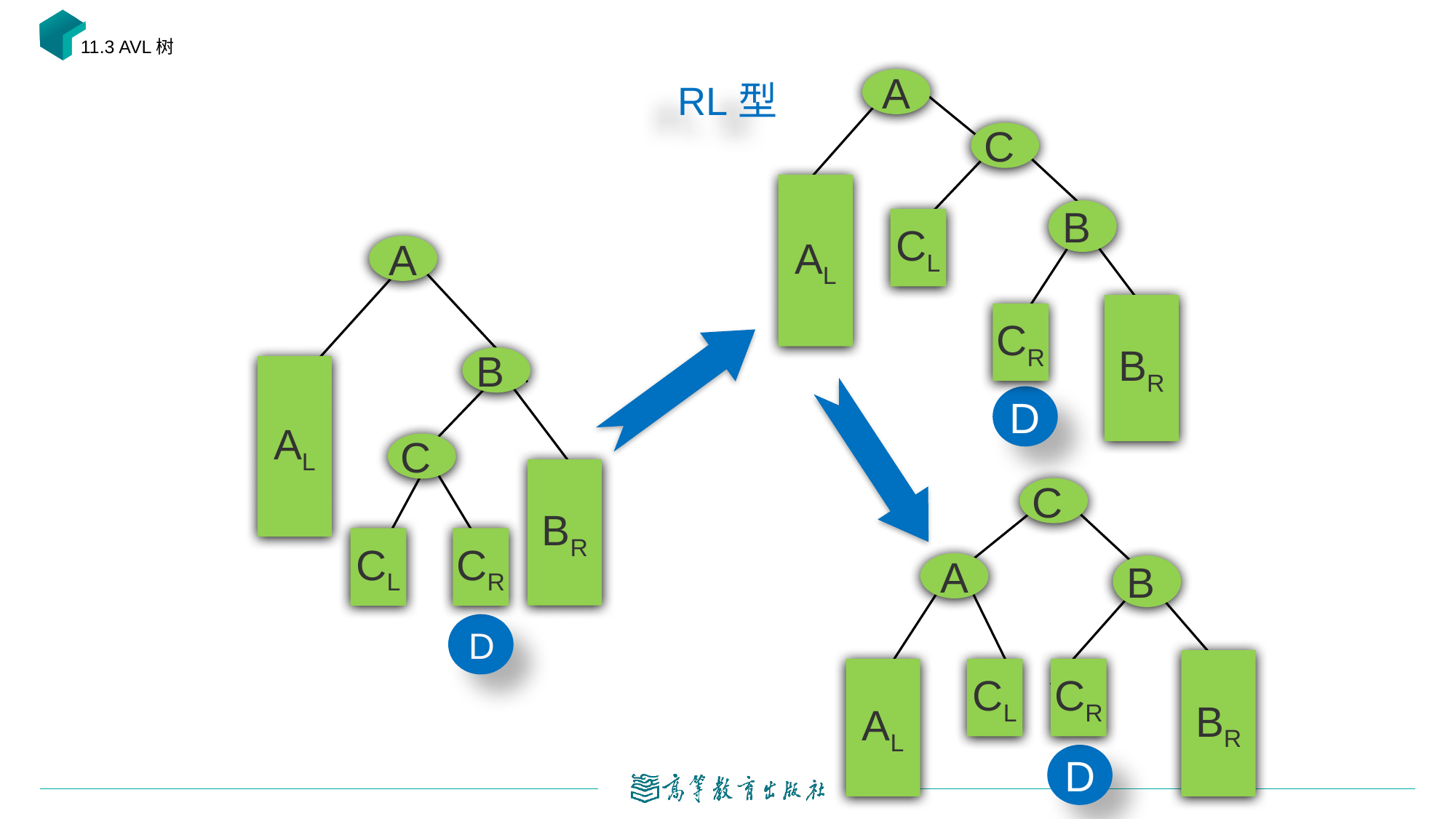

11.3 AVL树
# RL型
A

AL
C

B
CL

BR

CR
D
A

B
AL

C
BR

CL
CR

C

B

BR
CR
D

A

AL

CL
D